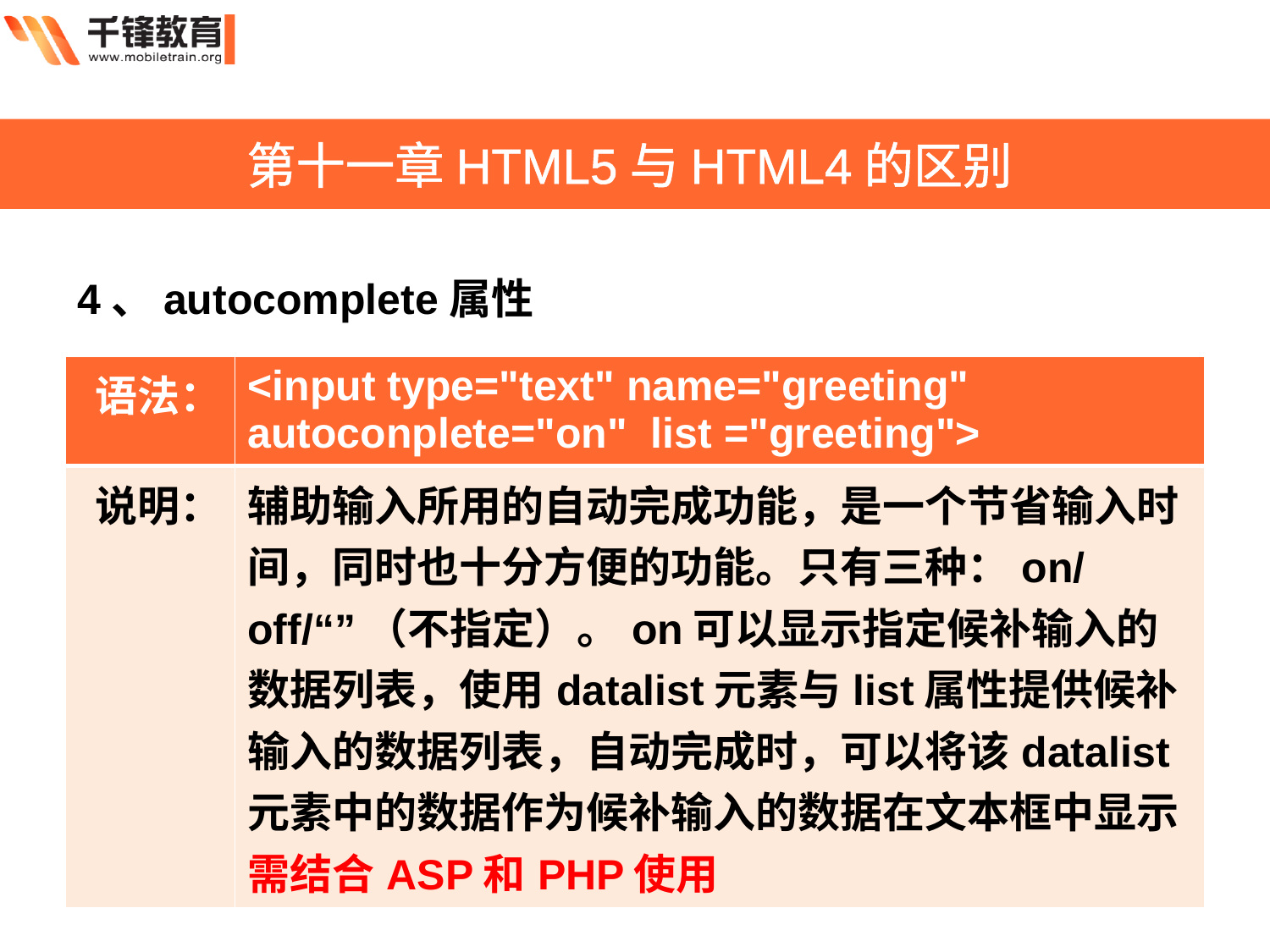

第十一章HTML5与HTML4的区别
4、autocomplete属性

| 语法： | <input type="text" name="greeting" autoconplete="on" list ="greeting"> |
| --- | --- |
| 说明： | 辅助输入所用的自动完成功能，是一个节省输入时间，同时也十分方便的功能。只有三种：on/off/“”（不指定）。on可以显示指定候补输入的数据列表，使用datalist元素与list属性提供候补输入的数据列表，自动完成时，可以将该datalist元素中的数据作为候补输入的数据在文本框中显示 需结合ASP和PHP使用 |